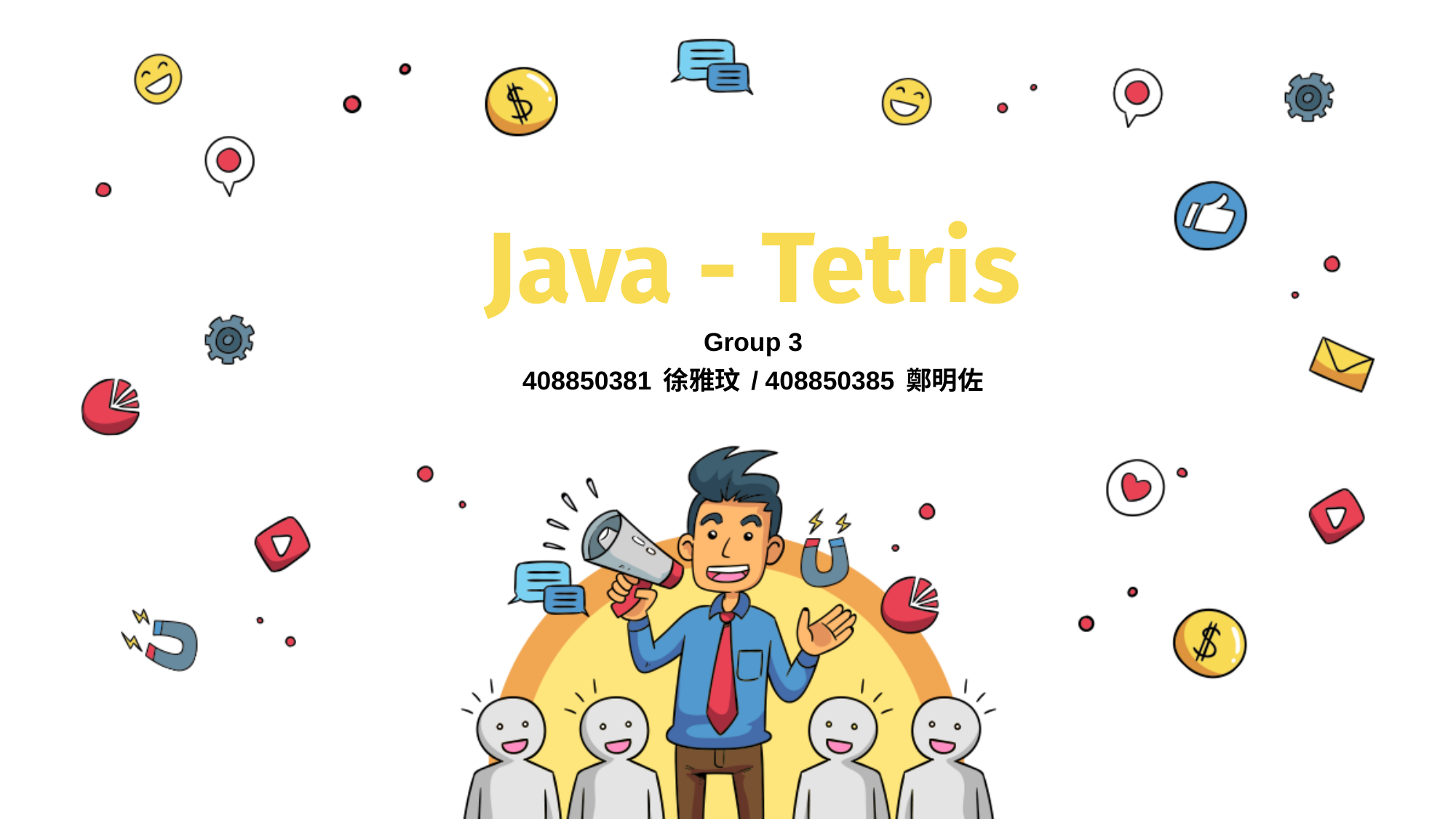

# Java - Tetris
Group 3
408850381 徐雅玟 / 408850385 鄭明佐